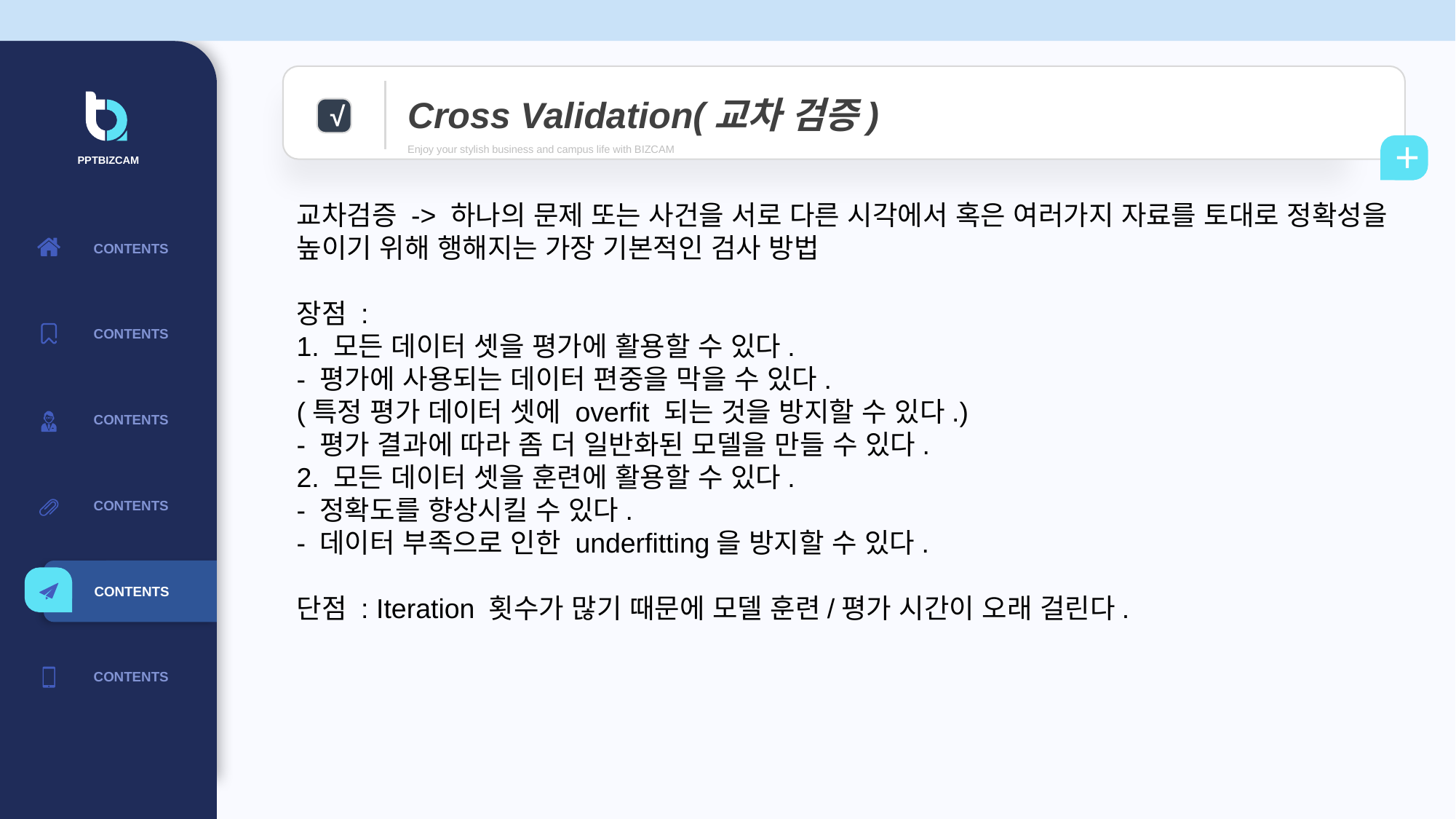

Cross Validation(교차 검증)
Enjoy your stylish business and campus life with BIZCAM

√
+

PPTBIZCAM
교차검증 -> 하나의 문제 또는 사건을 서로 다른 시각에서 혹은 여러가지 자료를 토대로 정확성을 높이기 위해 행해지는 가장 기본적인 검사 방법

장점 :
1. 모든 데이터 셋을 평가에 활용할 수 있다.
- 평가에 사용되는 데이터 편중을 막을 수 있다.
(특정 평가 데이터 셋에 overfit 되는 것을 방지할 수 있다.)
- 평가 결과에 따라 좀 더 일반화된 모델을 만들 수 있다.
2. 모든 데이터 셋을 훈련에 활용할 수 있다.
- 정확도를 향상시킬 수 있다.
- 데이터 부족으로 인한 underfitting을 방지할 수 있다.
​
단점 : Iteration 횟수가 많기 때문에 모델 훈련/평가 시간이 오래 걸린다.
| CONTENTS |
| --- |
| CONTENTS |
| CONTENTS |
| CONTENTS |
| CONTENTS |
| CONTENTS |

CONTENTS